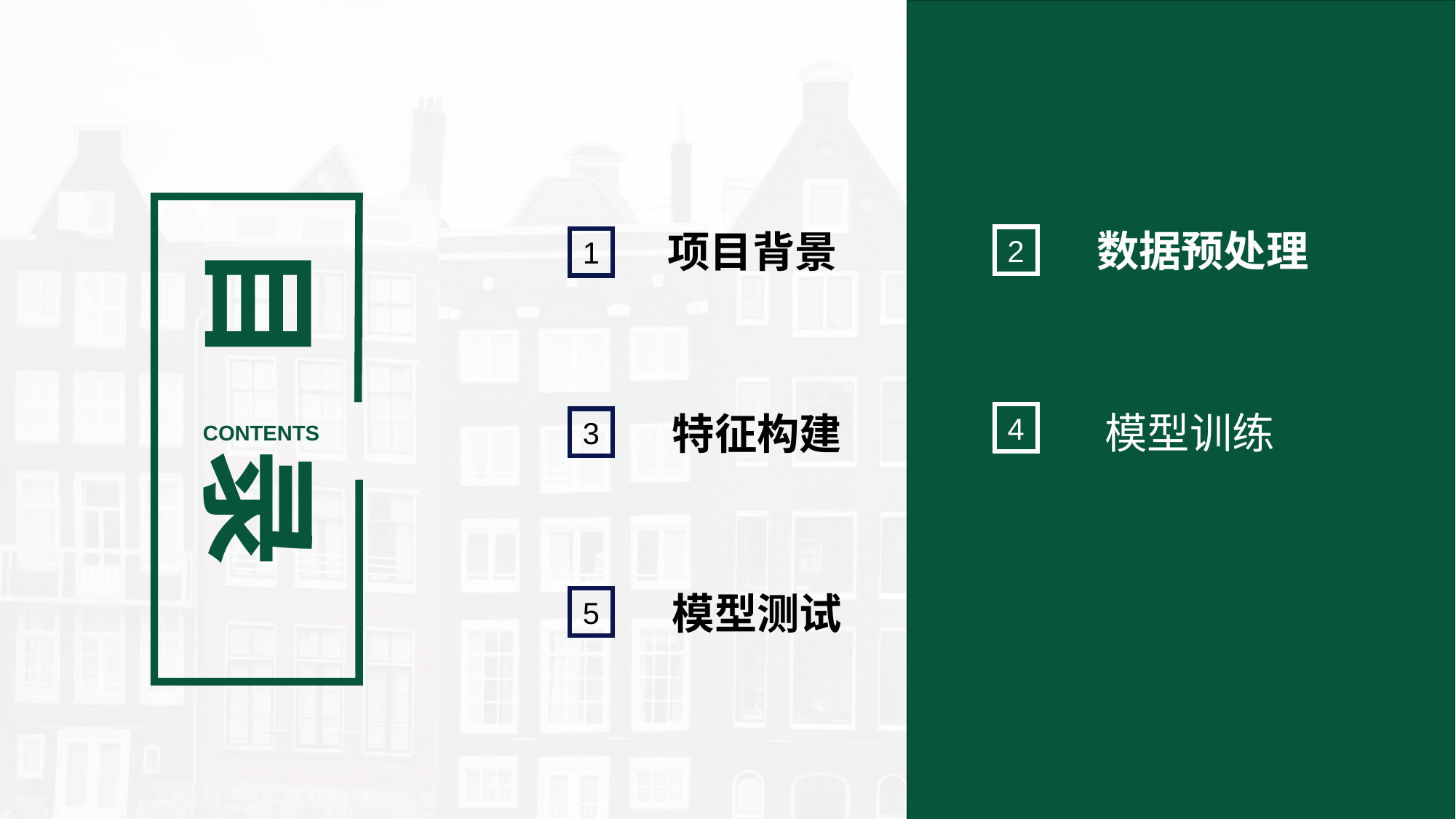

数据预处理
项目背景
2
1
目   录
模型训练
特征构建
4
3
CONTENTS
模型测试
5